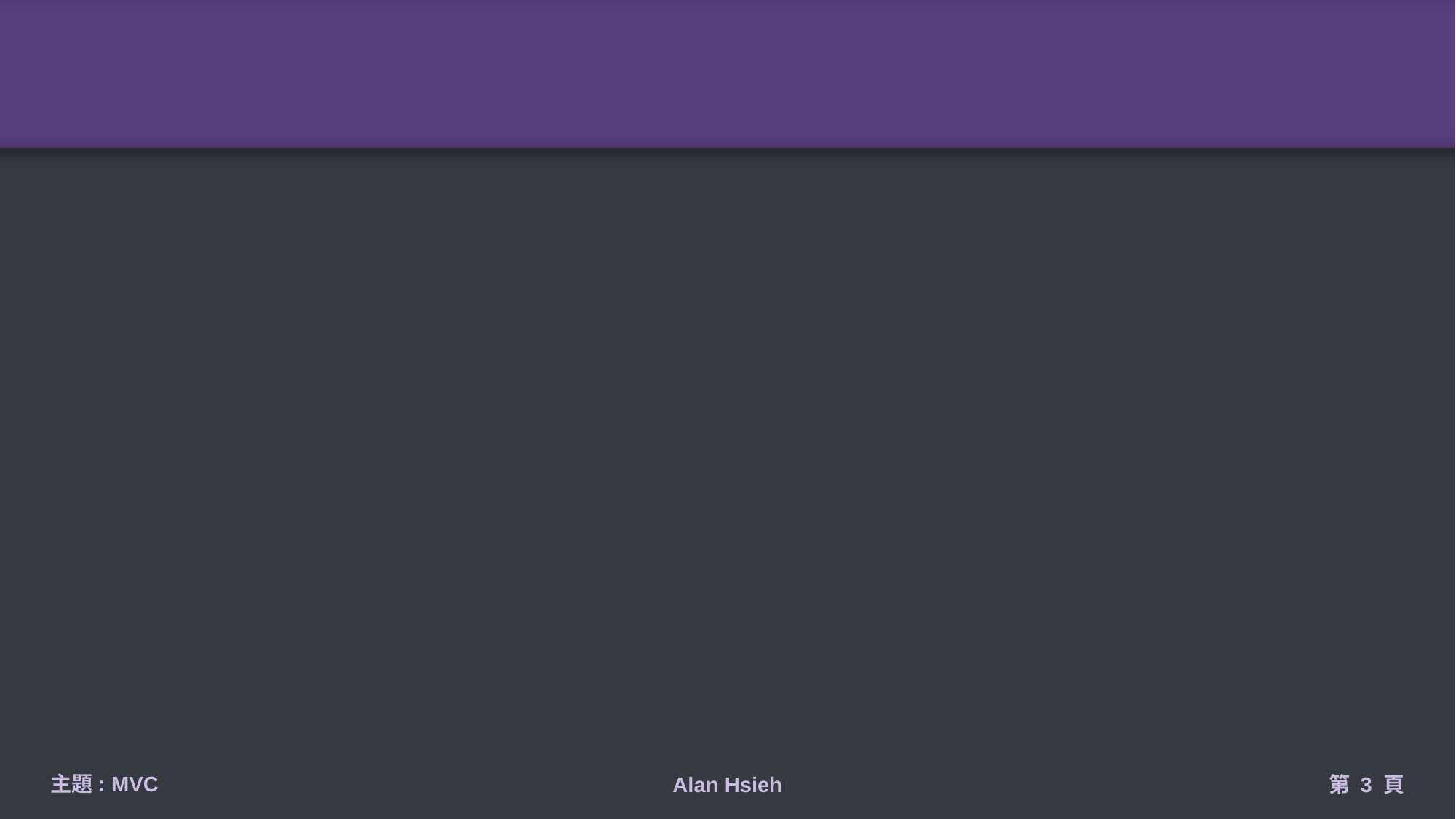

#

主題: MVC
Alan Hsieh
第 3 頁